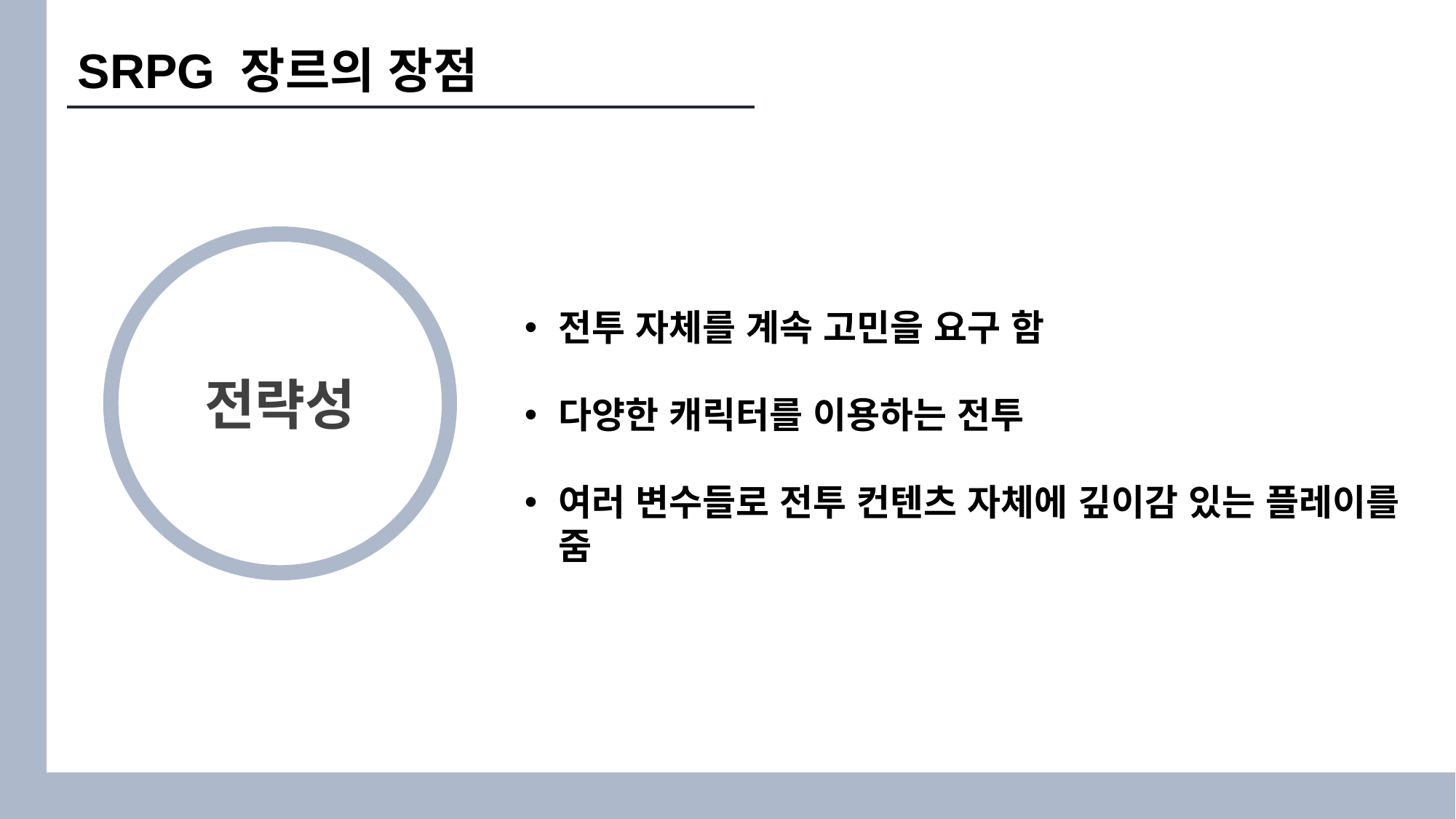

SRPG 장르의 장점

전략성

전투 자체를 계속 고민을 요구 함
다양한 캐릭터를 이용하는 전투

여러 변수들로 전투 컨텐츠 자체에 깊이감 있는 플레이를 줌